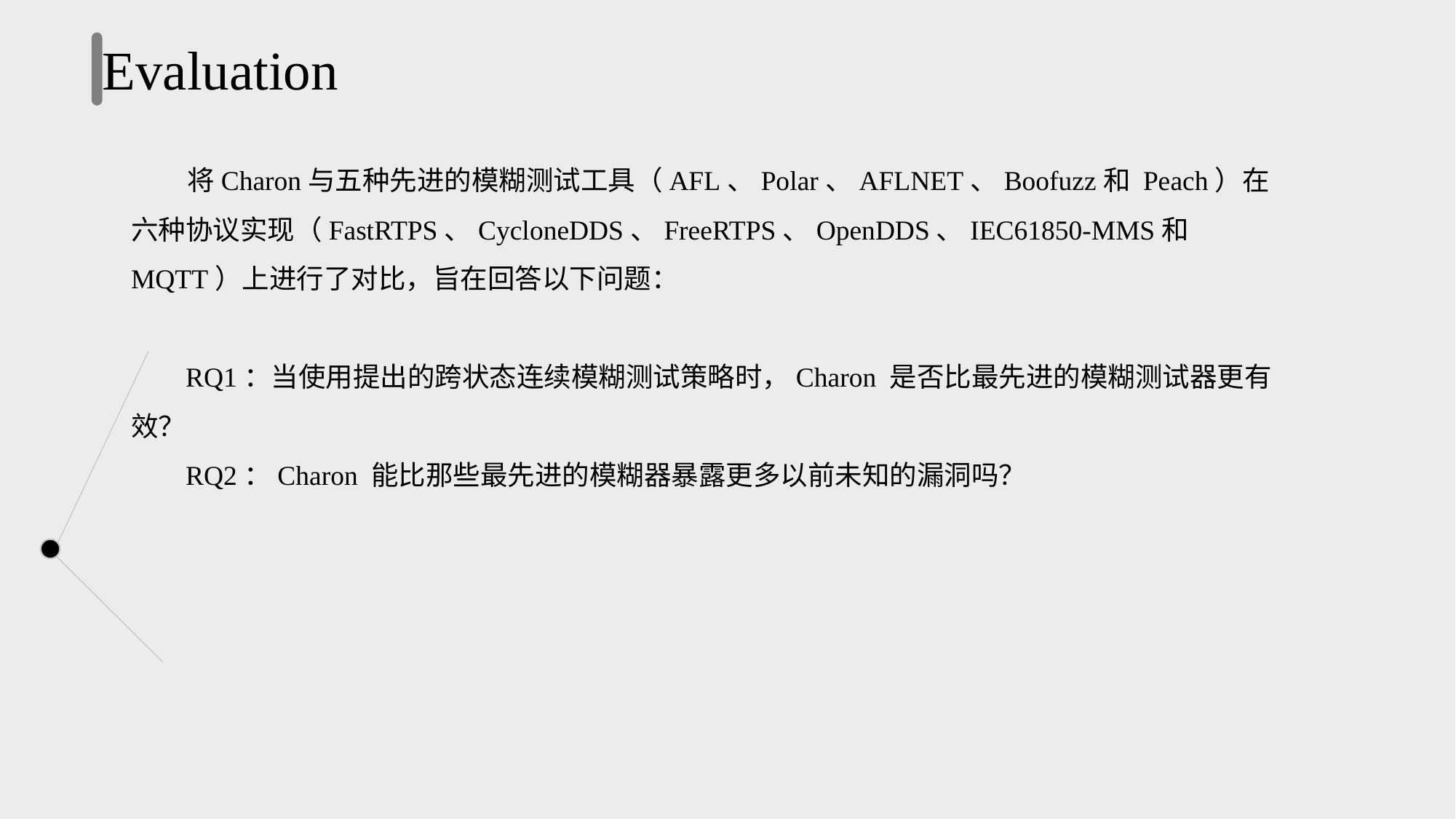

Evaluation

        将Charon与五种先进的模糊测试工具（AFL、Polar、AFLNET、Boofuzz和 Peach）在六种协议实现（FastRTPS、CycloneDDS、FreeRTPS、OpenDDS、IEC61850-MMS和 MQTT）上进行了对比，旨在回答以下问题：

RQ1：当使用提出的跨状态连续模糊测试策略时，Charon 是否比最先进的模糊测试器更有效？
RQ2：Charon 能比那些最先进的模糊器暴露更多以前未知的漏洞吗？